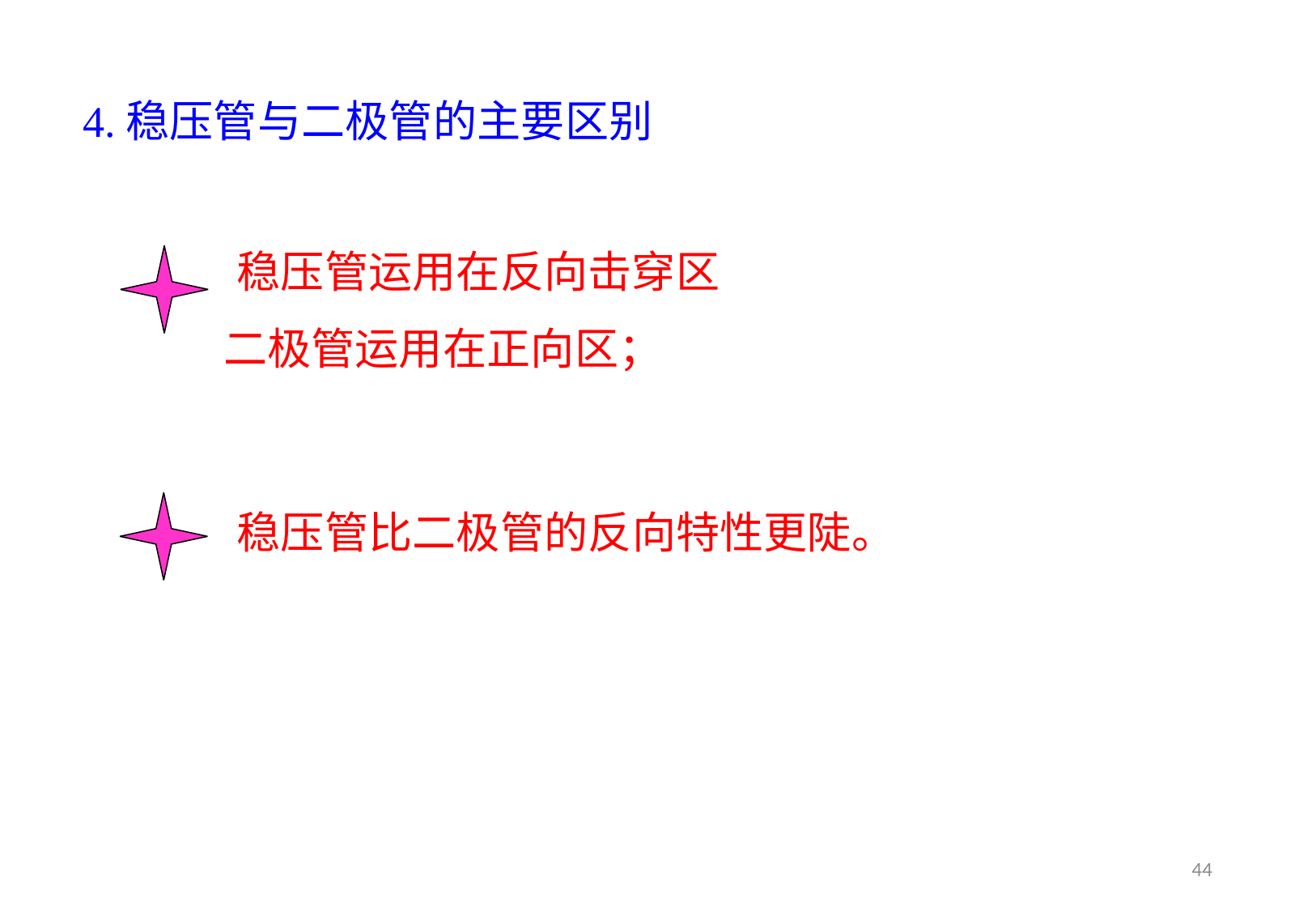

4.稳压管与二极管的主要区别
稳压管运用在反向击穿区
  二极管运用在正向区；

稳压管比二极管的反向特性更陡。
44